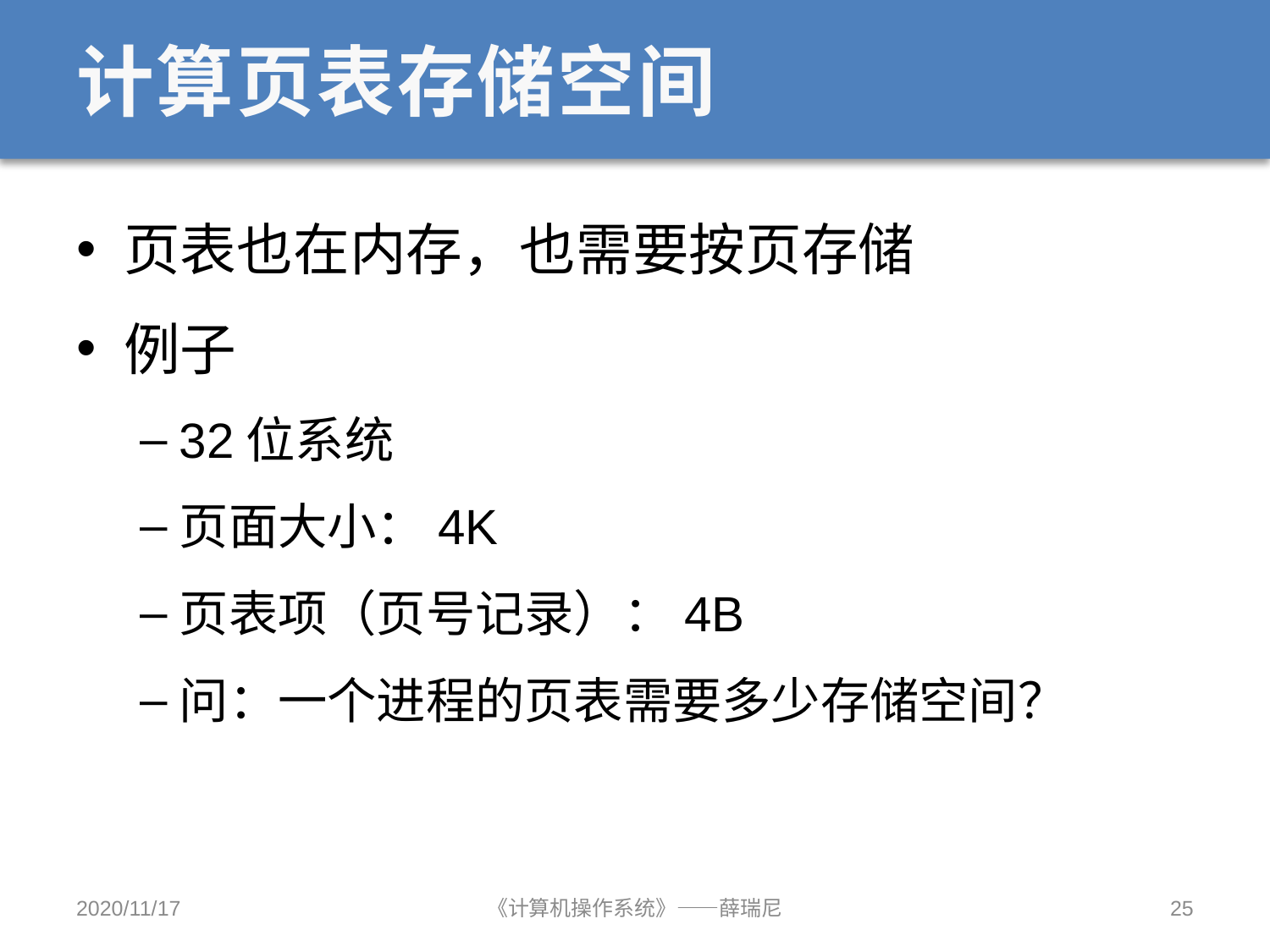

# 计算页表存储空间
页表也在内存，也需要按页存储
例子
32位系统
页面大小：4K
页表项（页号记录）：4B
问：一个进程的页表需要多少存储空间？
2020/11/17
《计算机操作系统》——薛瑞尼
25